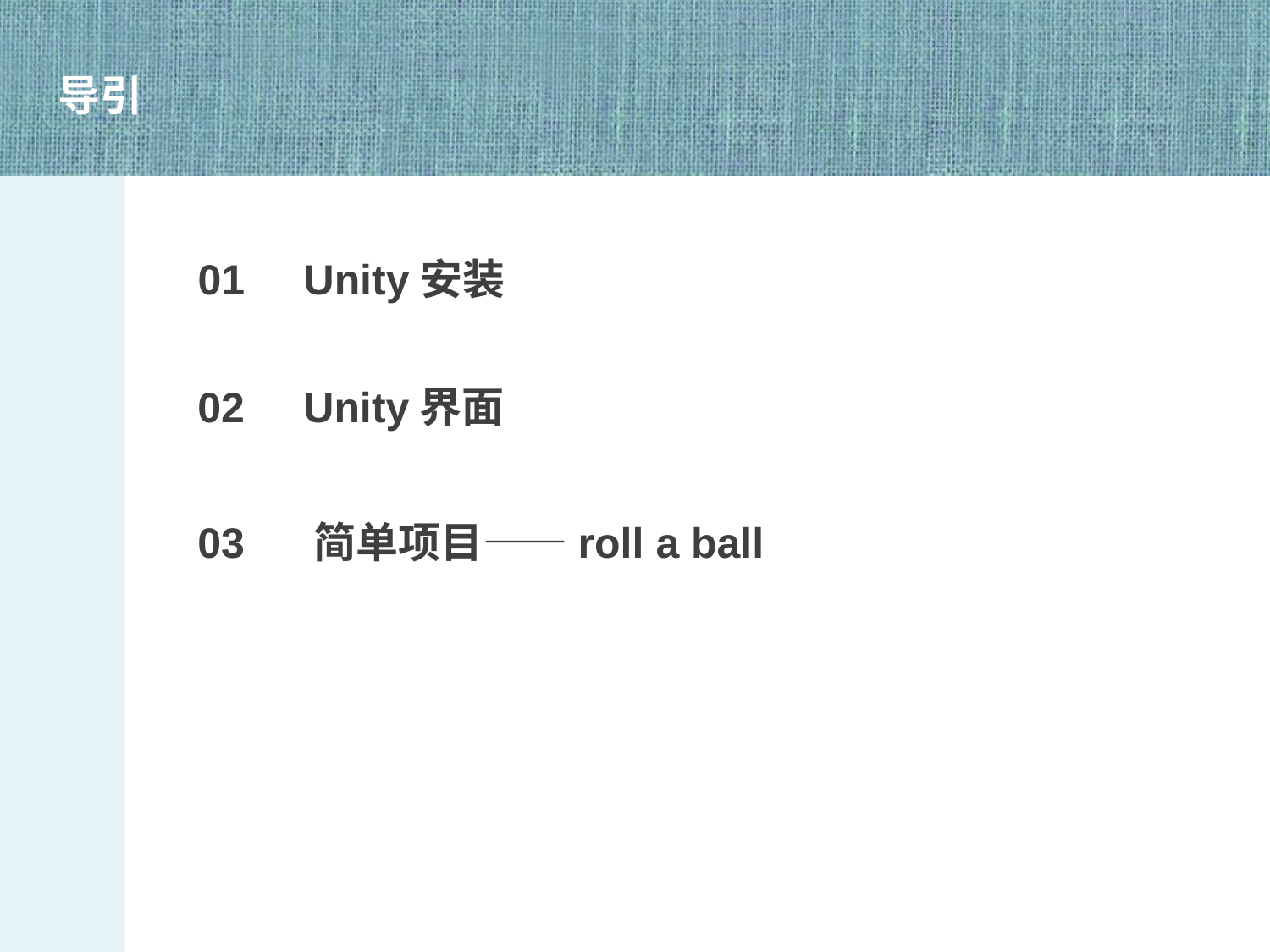

导引
01     Unity安装
02     Unity界面
03     简单项目——roll a ball